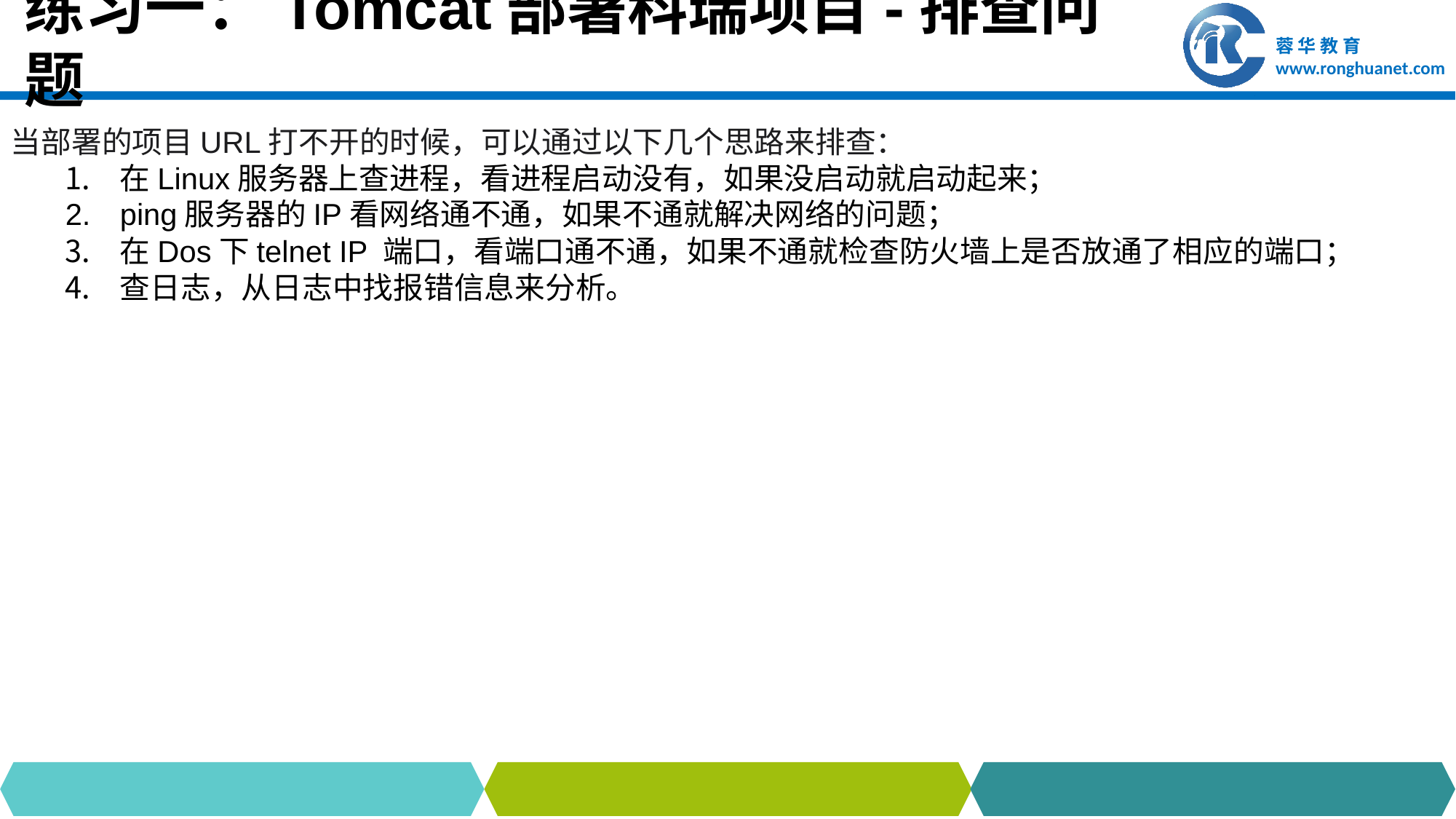

# 练习一：Tomcat部署科瑞项目-排查问题
当部署的项目URL打不开的时候，可以通过以下几个思路来排查：
在Linux服务器上查进程，看进程启动没有，如果没启动就启动起来；
ping服务器的IP看网络通不通，如果不通就解决网络的问题；
在Dos下telnet IP 端口，看端口通不通，如果不通就检查防火墙上是否放通了相应的端口；
查日志，从日志中找报错信息来分析。